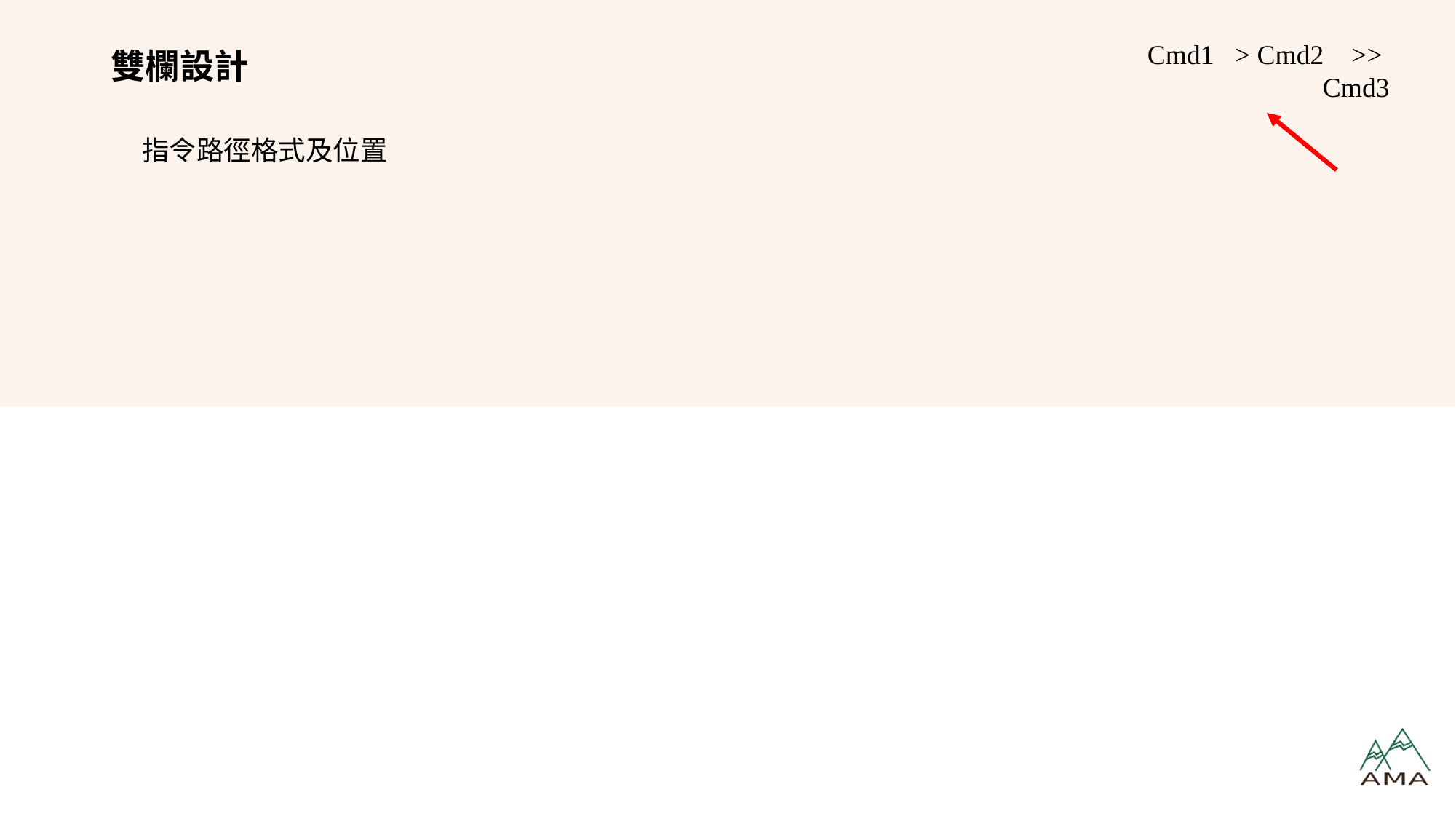

# 雙欄設計
Cmd1   > Cmd2    >>  Cmd3
指令路徑格式及位置